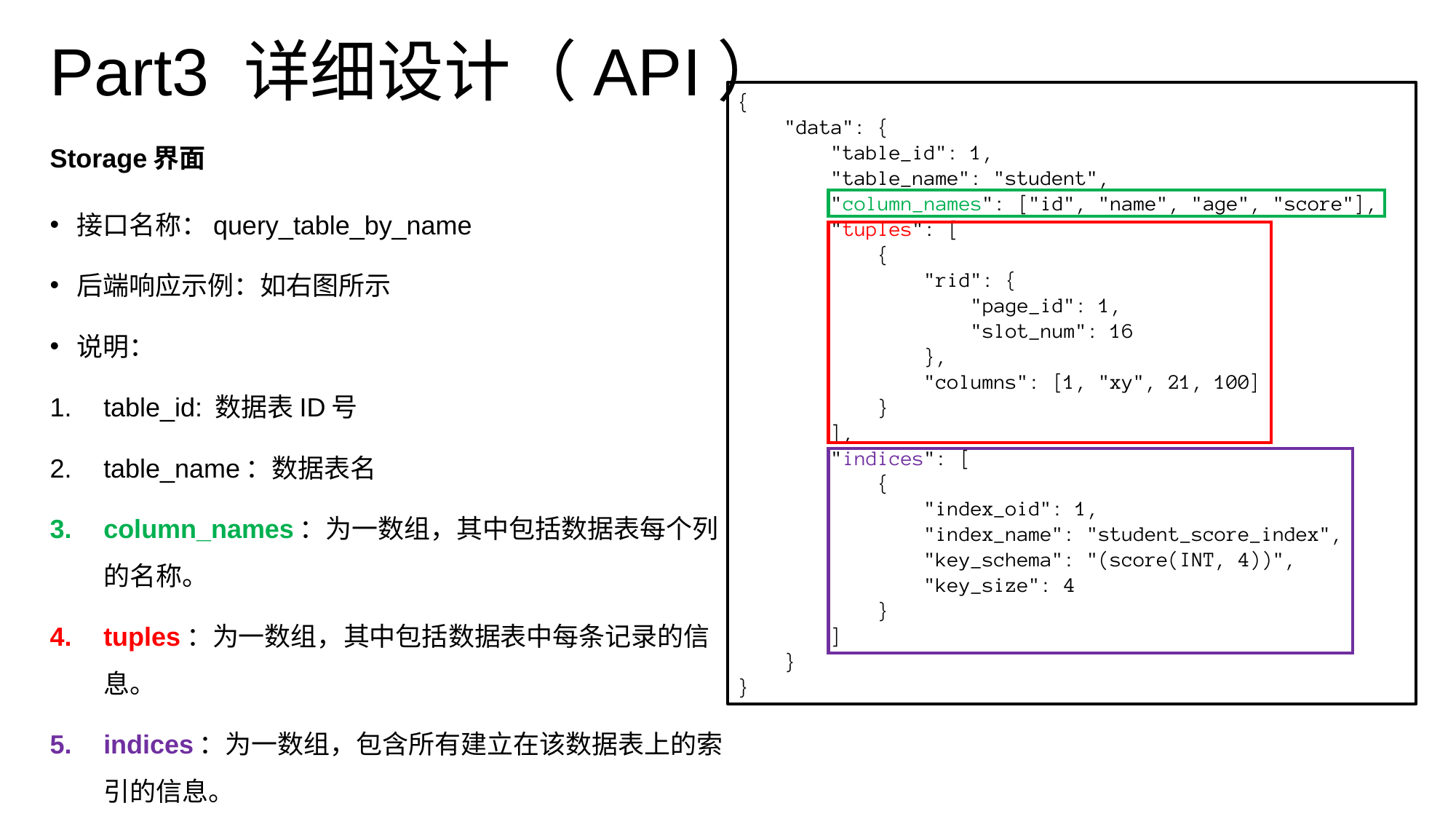

# Part3 详细设计（API）
{
    "data": {
        "table_id": 1,
        "table_name": "student",
        "column_names": ["id", "name", "age", "score"],
        "tuples": [
            {
                "rid": {
                    "page_id": 1,
                    "slot_num": 16
                },
                "columns": [1, "xy", 21, 100]
            }
        ],
        "indices": [
            {
                "index_oid": 1,
                "index_name": "student_score_index",
                "key_schema": "(score(INT, 4))",
                "key_size": 4
            }
        ]
    }
}
Storage界面
接口名称：query_table_by_name
后端响应示例：如右图所示
说明：
table_id: 数据表ID号
table_name：数据表名
column_names：为一数组，其中包括数据表每个列的名称。
tuples：为一数组，其中包括数据表中每条记录的信息。
indices：为一数组，包含所有建立在该数据表上的索引的信息。